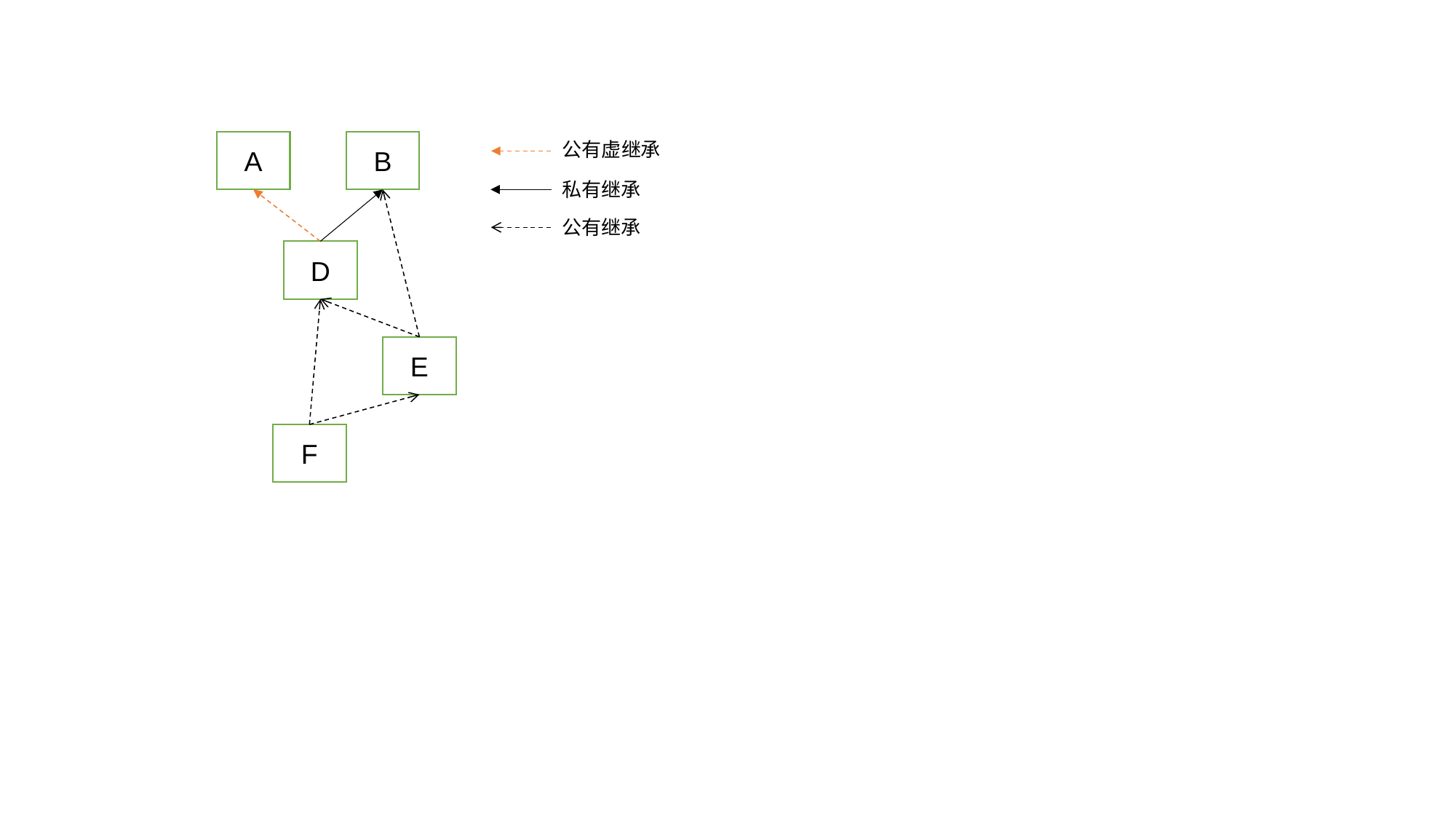

A
B
公有虚继承
私有继承
公有继承
D
E
F